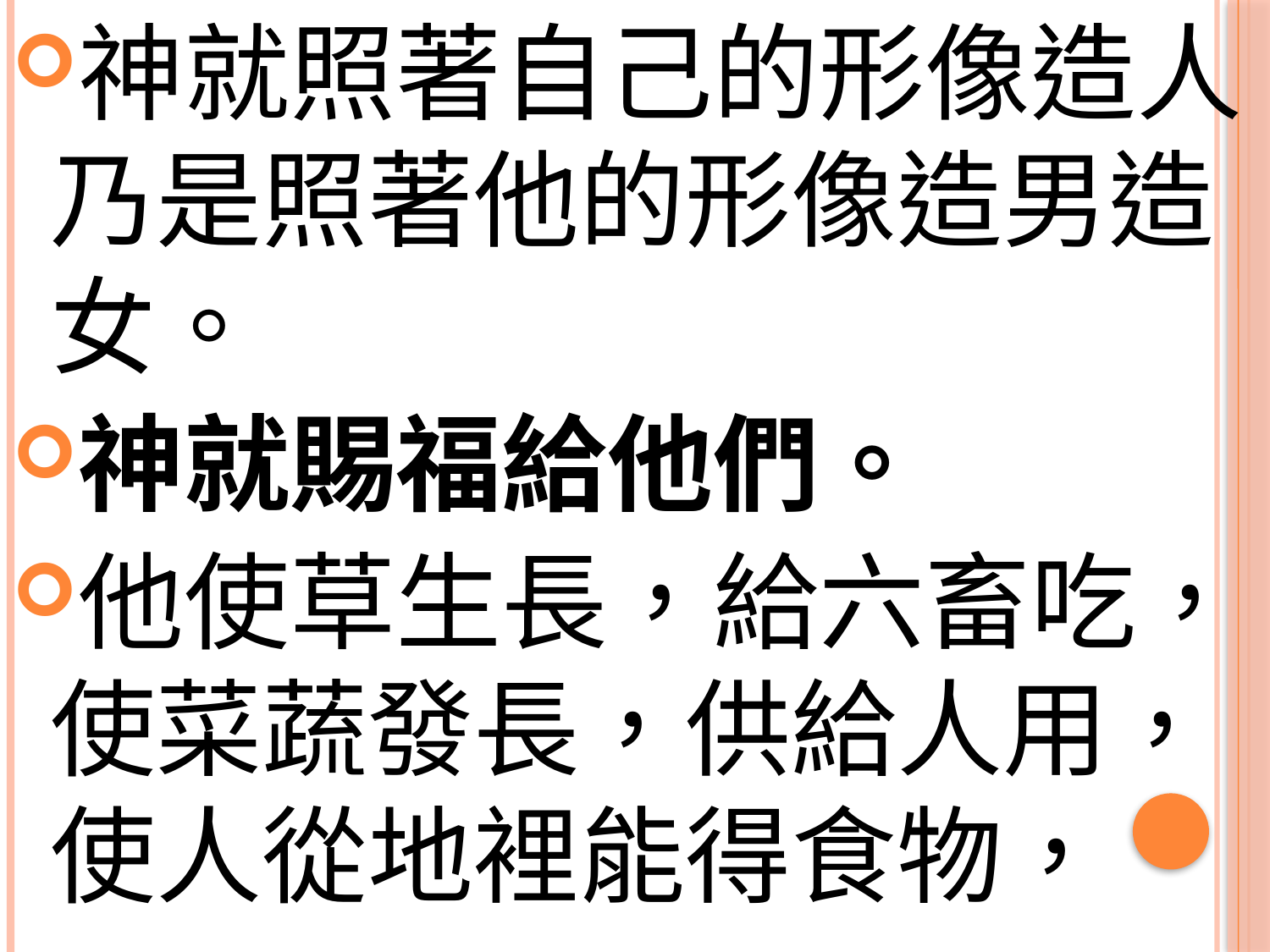

神就照著自己的形像造人，乃是照著他的形像造男造女。
神就賜福給他們。
他使草生長，給六畜吃，使菜蔬發長，供給人用，使人從地裡能得食物，